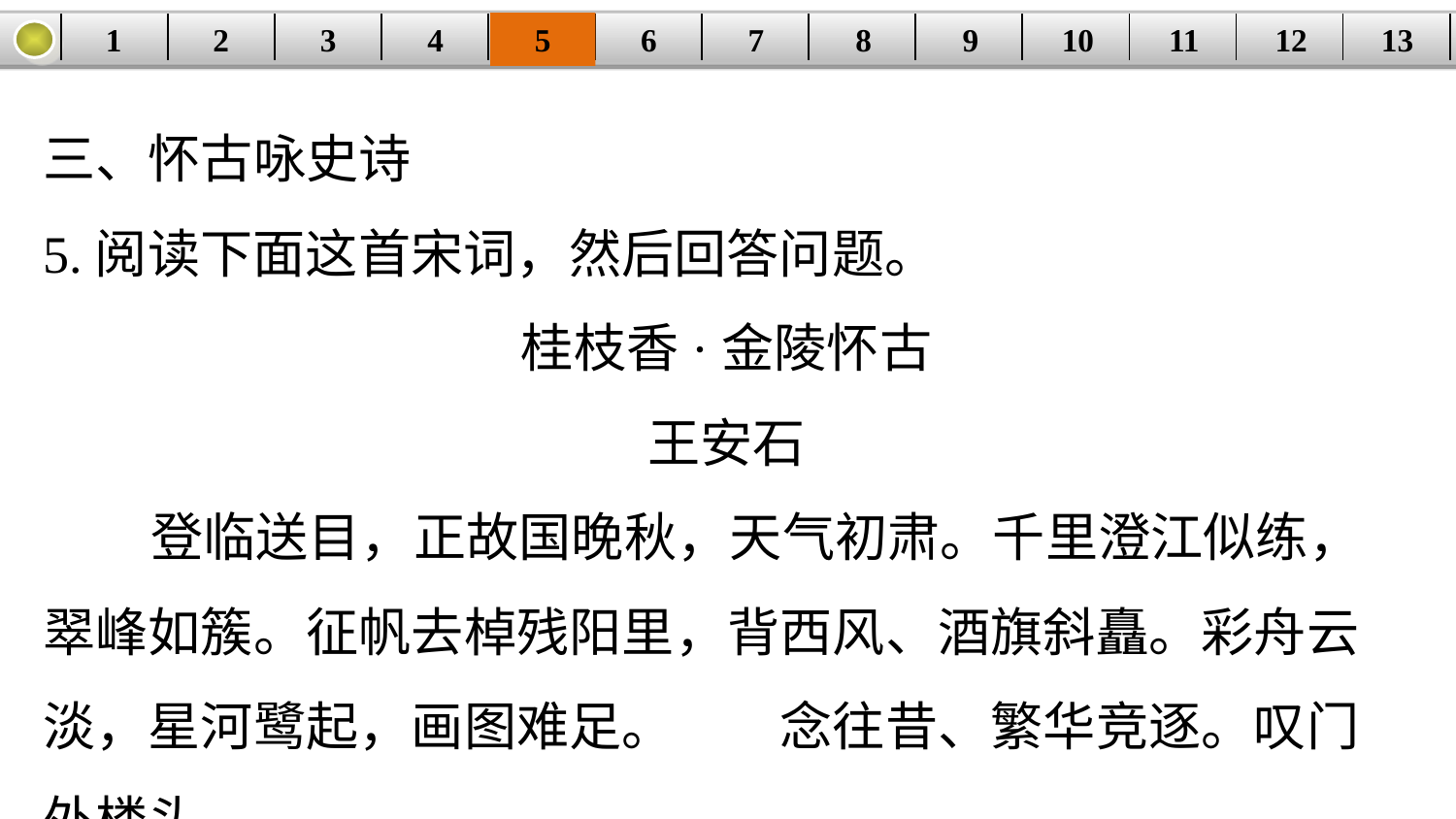

1
2
3
4
5
6
7
8
9
10
11
12
13
|  |  |  |  |  |  |  |  |  |  |  |  |  |
| --- | --- | --- | --- | --- | --- | --- | --- | --- | --- | --- | --- | --- |

三、怀古咏史诗
5.阅读下面这首宋词，然后回答问题。
桂枝香·金陵怀古
王安石
        登临送目，正故国晚秋，天气初肃。千里澄江似练，翠峰如簇。征帆去棹残阳里，背西风、酒旗斜矗。彩舟云淡，星河鹭起，画图难足。　　念往昔、繁华竞逐。叹门外楼头，